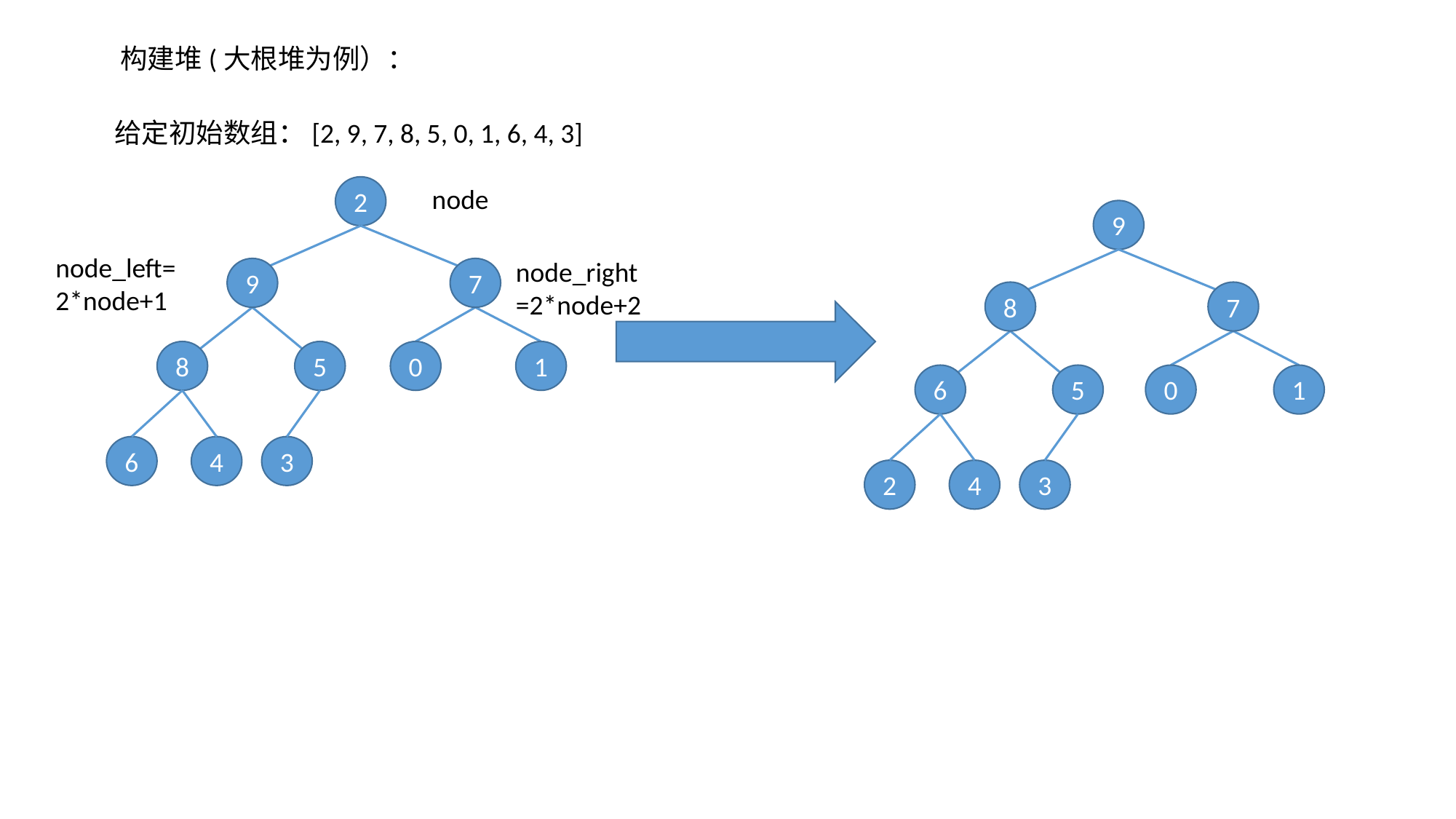

构建堆(大根堆为例）：

给定初始数组：[2, 9, 7, 8, 5, 0, 1, 6, 4, 3]
2
node
9
node_left=2*node+1
node_right=2*node+2
9
7
8
7

8
5
0
1
6
5
0
1
6
4
3
2
4
3